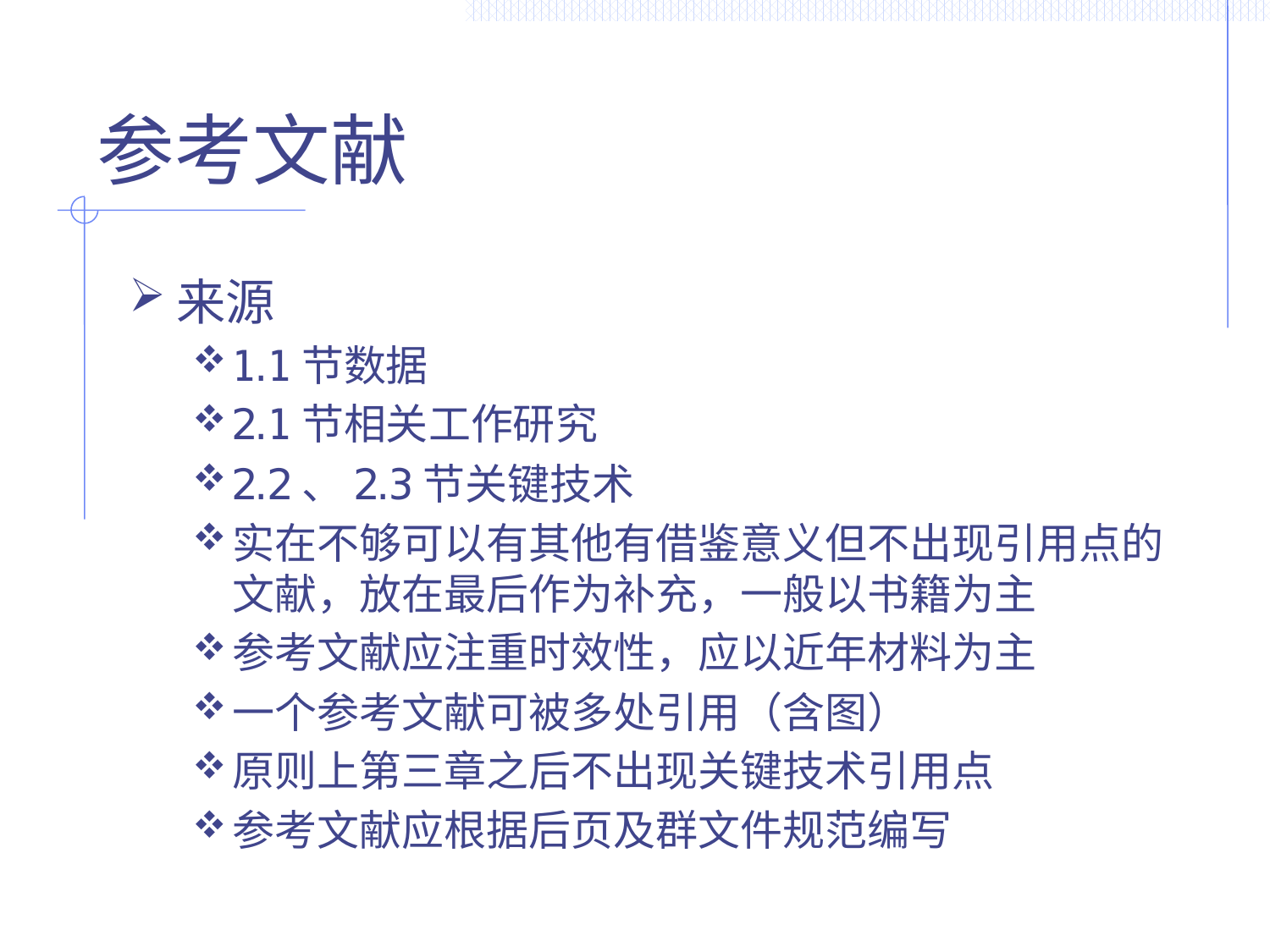

# 参考文献
来源
1.1节数据
2.1节相关工作研究
2.2、2.3节关键技术
实在不够可以有其他有借鉴意义但不出现引用点的文献，放在最后作为补充，一般以书籍为主
参考文献应注重时效性，应以近年材料为主
一个参考文献可被多处引用（含图）
原则上第三章之后不出现关键技术引用点
参考文献应根据后页及群文件规范编写